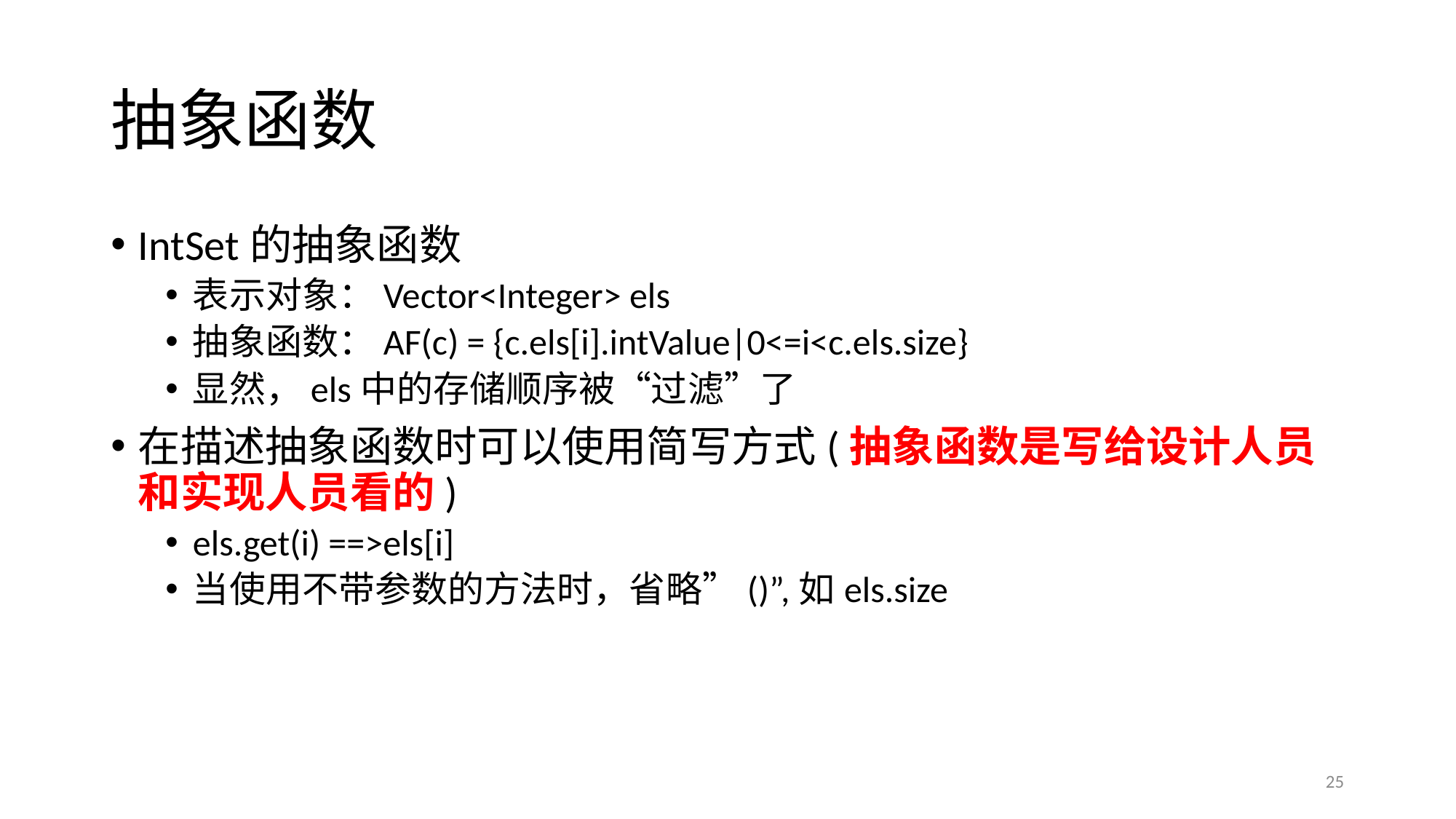

# 抽象函数
IntSet的抽象函数
表示对象：Vector<Integer> els
抽象函数：AF(c) = {c.els[i].intValue|0<=i<c.els.size}
显然，els中的存储顺序被“过滤”了
在描述抽象函数时可以使用简写方式(抽象函数是写给设计人员和实现人员看的)
els.get(i) ==>els[i]
当使用不带参数的方法时，省略”()”,如els.size
25